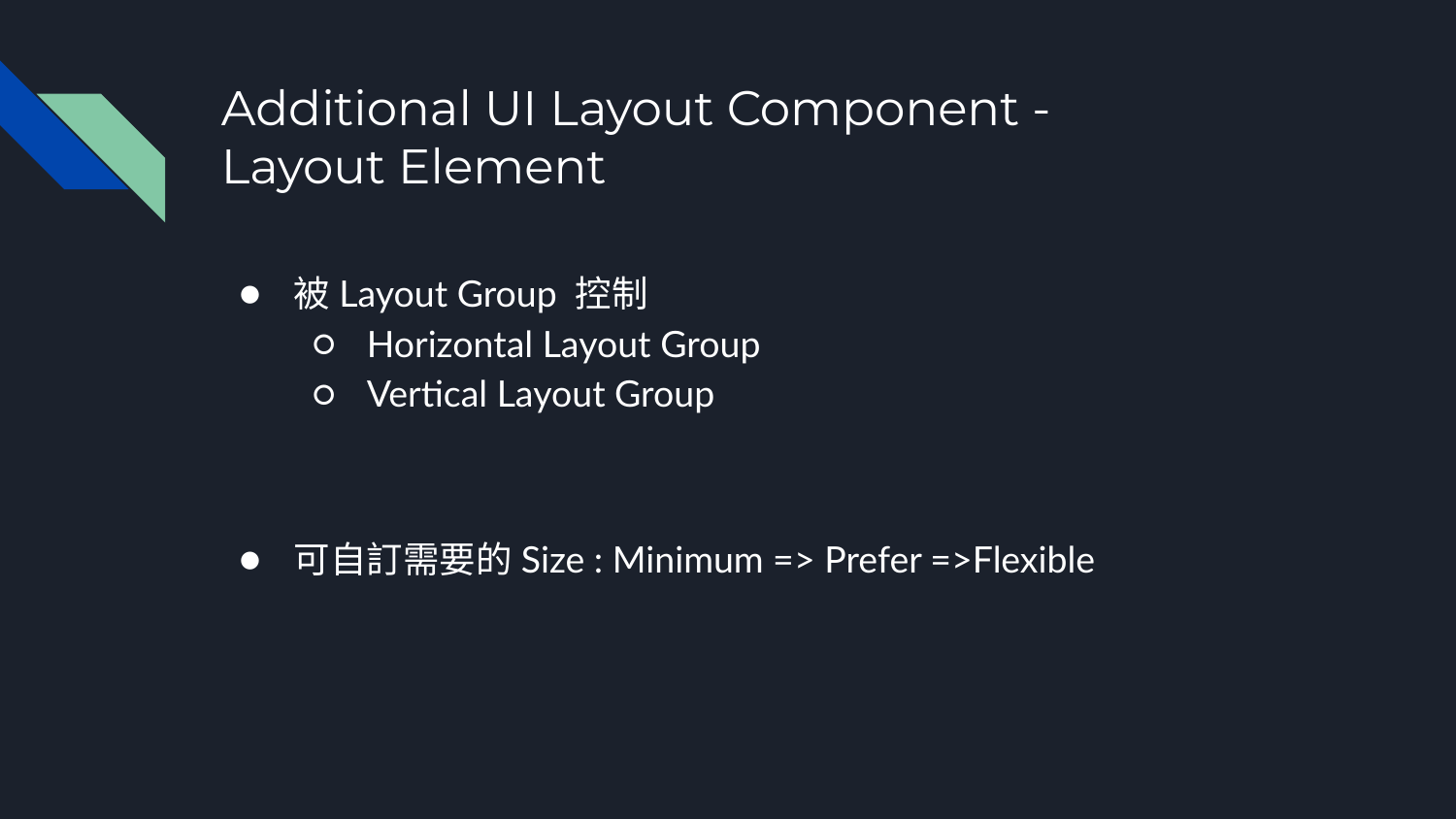

# Additional UI Layout Component -
Layout Element
被Layout Group 控制
Horizontal Layout Group
Vertical Layout Group

可自訂需要的Size : Minimum => Prefer =>Flexible